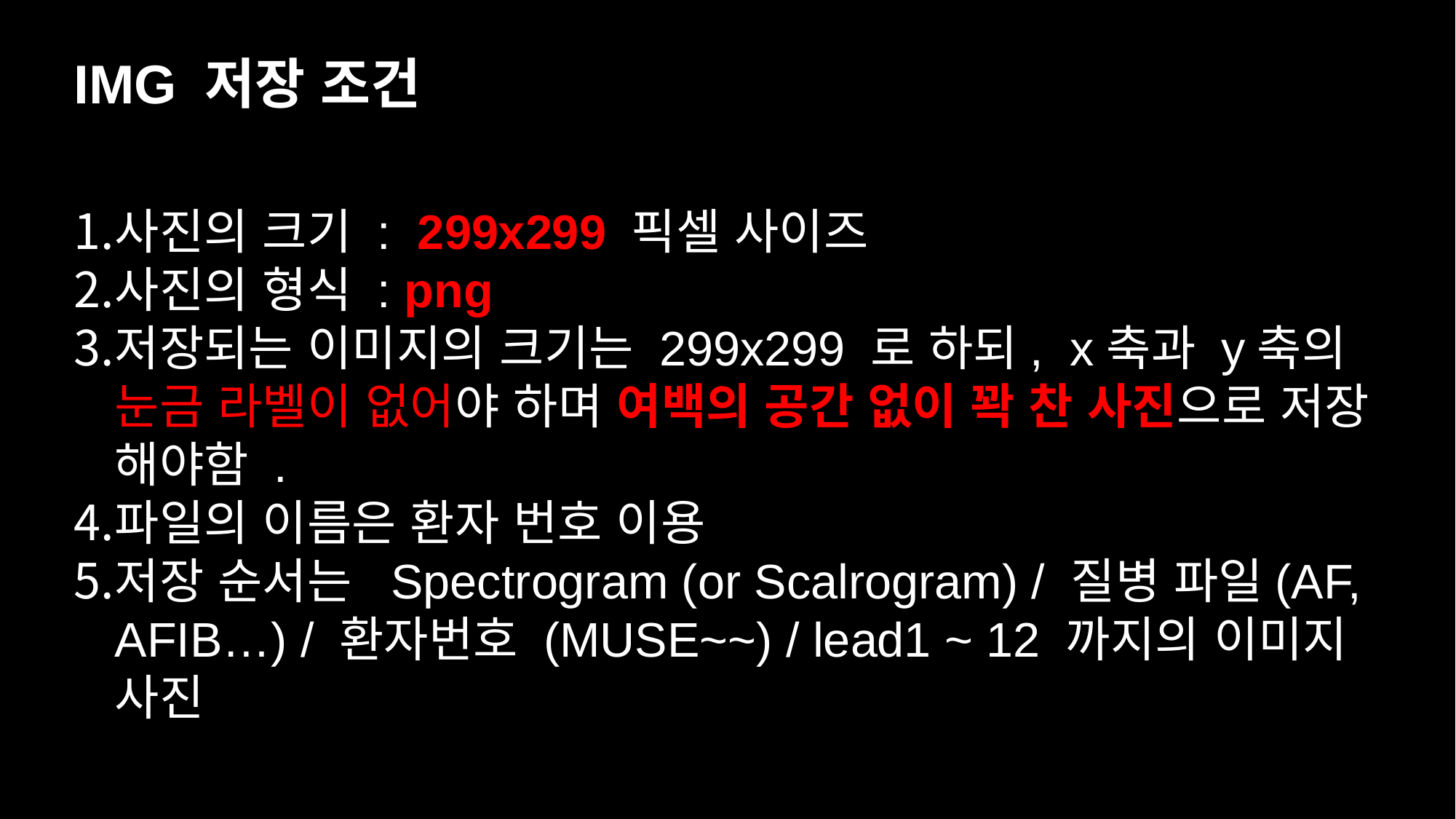

IMG 저장 조건

사진의 크기 :  299x299 픽셀 사이즈
사진의 형식 : png
저장되는 이미지의 크기는 299x299 로 하되,  x축과 y축의 눈금 라벨이 없어야 하며 여백의 공간 없이 꽉 찬 사진으로 저장 해야함 .
파일의 이름은 환자 번호 이용
저장 순서는  Spectrogram (or Scalrogram) / 질병 파일(AF, AFIB…) / 환자번호 (MUSE~~) / lead1 ~ 12 까지의 이미지 사진